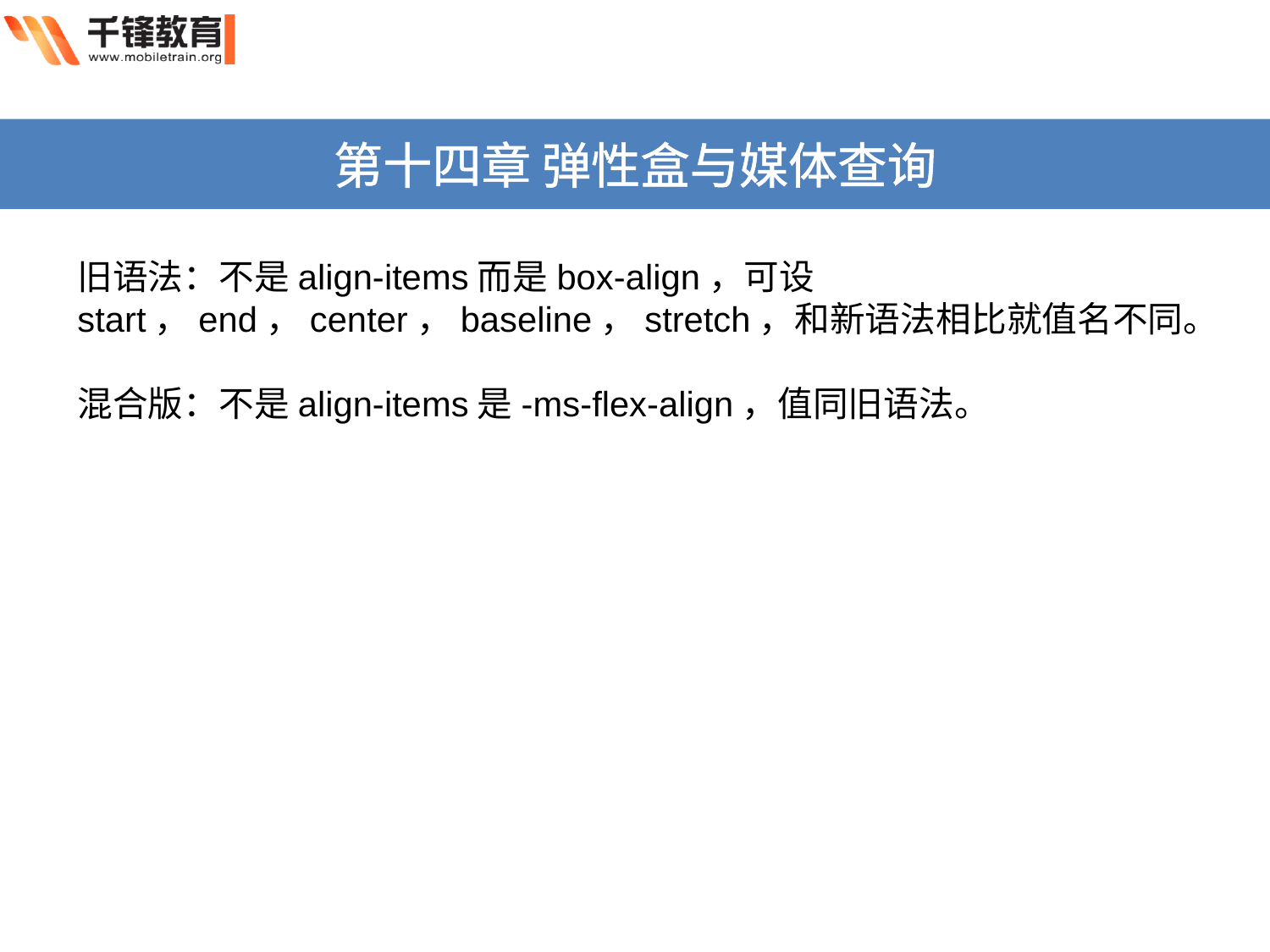

第十四章 弹性盒与媒体查询
旧语法：不是align-items而是box-align，可设start，end，center，baseline，stretch，和新语法相比就值名不同。

混合版：不是align-items是-ms-flex-align，值同旧语法。